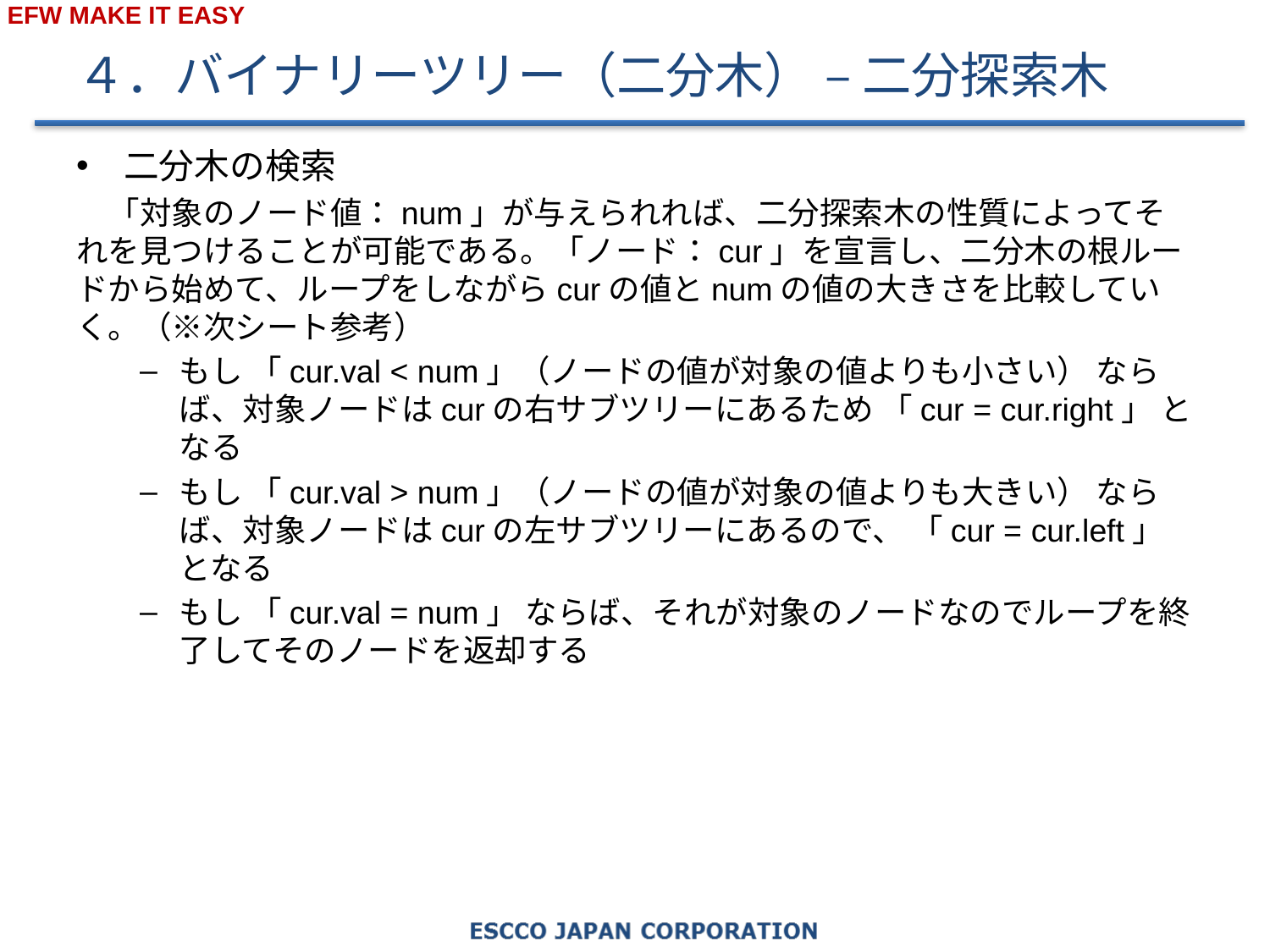

# ４．バイナリーツリー（二分木） – 二分探索木
二分木の検索
　「対象のノード値：num」が与えられれば、二分探索木の性質によってそれを見つけることが可能である。「ノード：cur」を宣言し、二分木の根ルードから始めて、ループをしながらcurの値とnumの値の大きさを比較していく。（※次シート参考）
もし 「cur.val < num」（ノードの値が対象の値よりも小さい） ならば、対象ノードはcurの右サブツリーにあるため 「cur = cur.right」 となる
もし 「cur.val > num」（ノードの値が対象の値よりも大きい） ならば、対象ノードはcurの左サブツリーにあるので、 「cur = cur.left」 となる
もし 「cur.val = num」 ならば、それが対象のノードなのでループを終了してそのノードを返却する